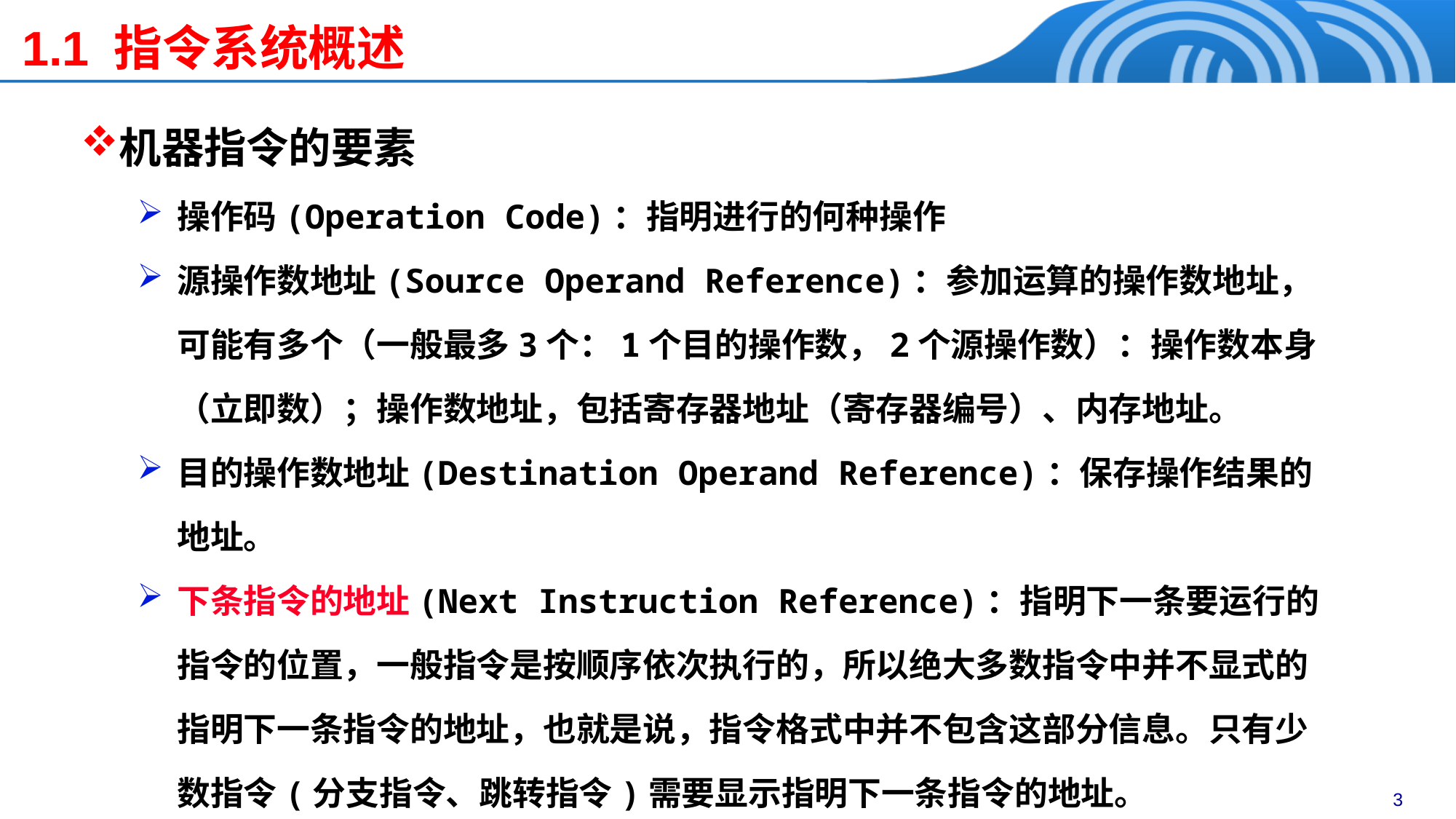

1.1 指令系统概述
机器指令的要素
操作码(Operation Code)：指明进行的何种操作
源操作数地址(Source Operand Reference)：参加运算的操作数地址，可能有多个（一般最多3个：1个目的操作数，2个源操作数）：操作数本身（立即数）；操作数地址，包括寄存器地址（寄存器编号）、内存地址。
目的操作数地址(Destination Operand Reference)：保存操作结果的地址。
下条指令的地址(Next Instruction Reference)：指明下一条要运行的指令的位置，一般指令是按顺序依次执行的，所以绝大多数指令中并不显式的指明下一条指令的地址，也就是说，指令格式中并不包含这部分信息。只有少数指令(分支指令、跳转指令)需要显示指明下一条指令的地址。